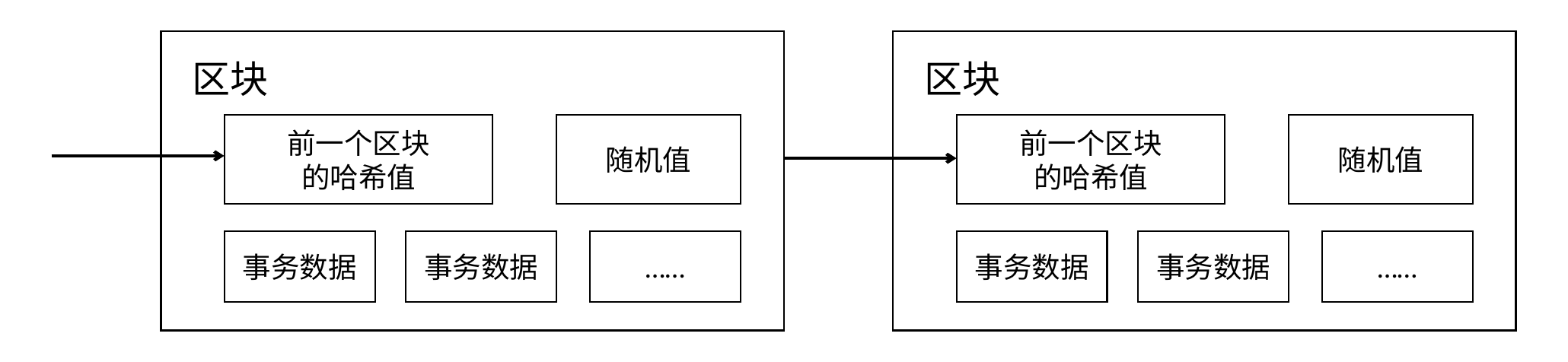

区块

  区块

随机值
随机值
前一个区块
的哈希值
前一个区块
的哈希值
……
……
事务数据
事务数据
事务数据
事务数据